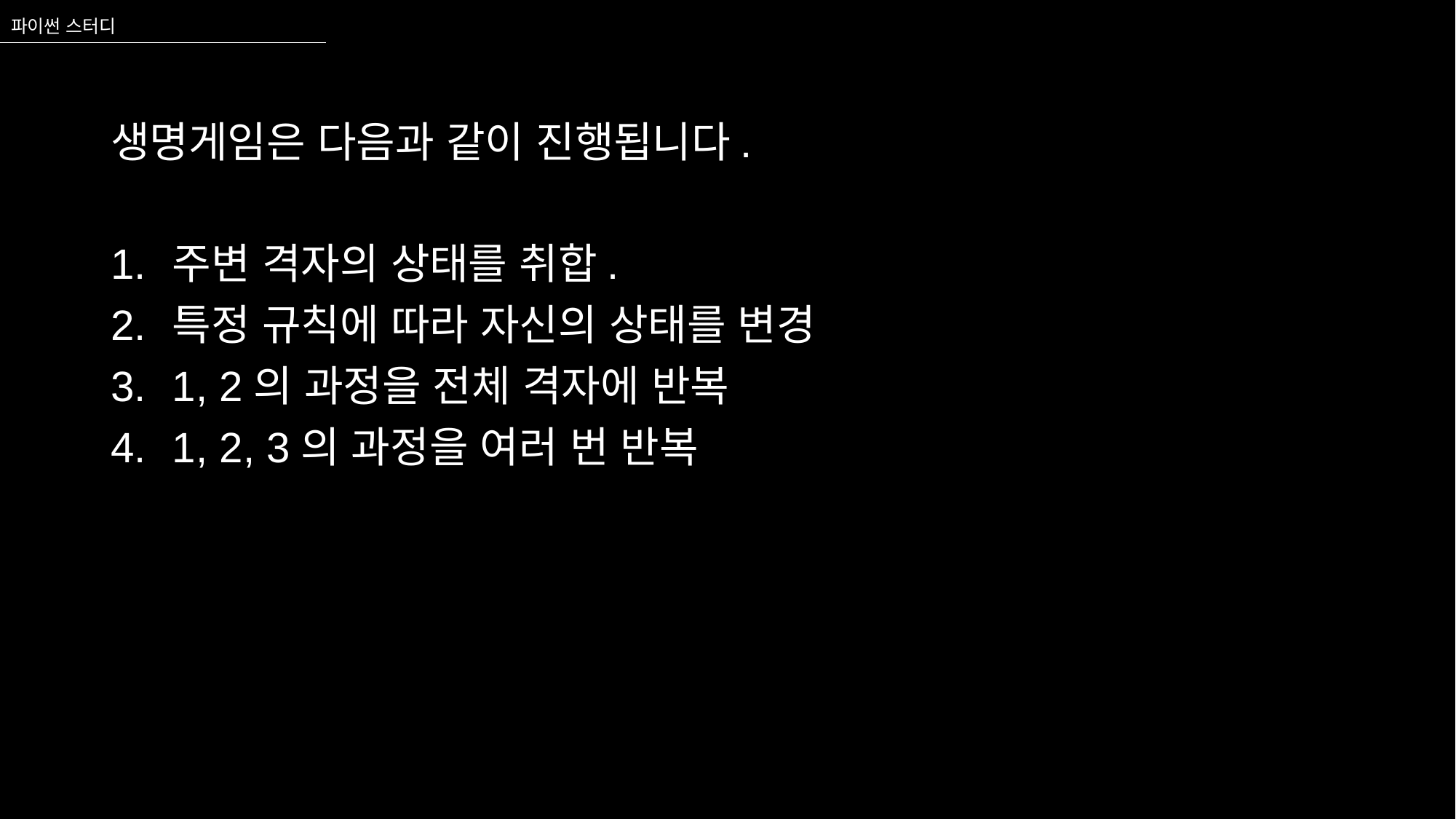

파이썬 스터디
생명게임은 다음과 같이 진행됩니다.

주변 격자의 상태를 취합.
특정 규칙에 따라 자신의 상태를 변경
1, 2의 과정을 전체 격자에 반복
1, 2, 3의 과정을 여러 번 반복